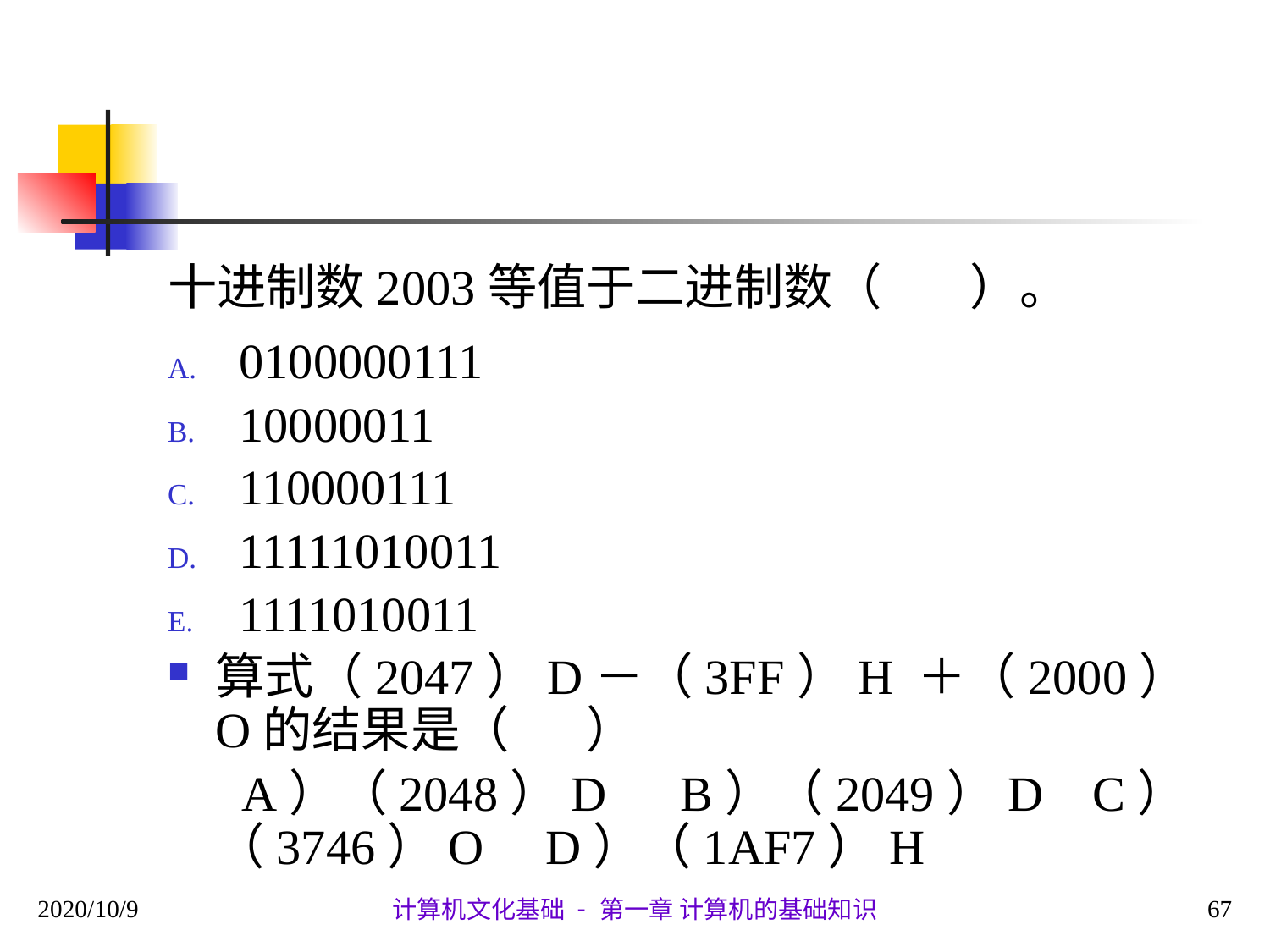

#
十进制数2003等值于二进制数（        ）。
0100000111
10000011
110000111
11111010011
1111010011
算式（2047）D－（3FF）H ＋（2000）O的结果是（       ）
      A）（2048）D      B）（2049）D    C）（3746）O     D）（1AF7）H
2020/10/9
67
计算机文化基础 - 第一章 计算机的基础知识